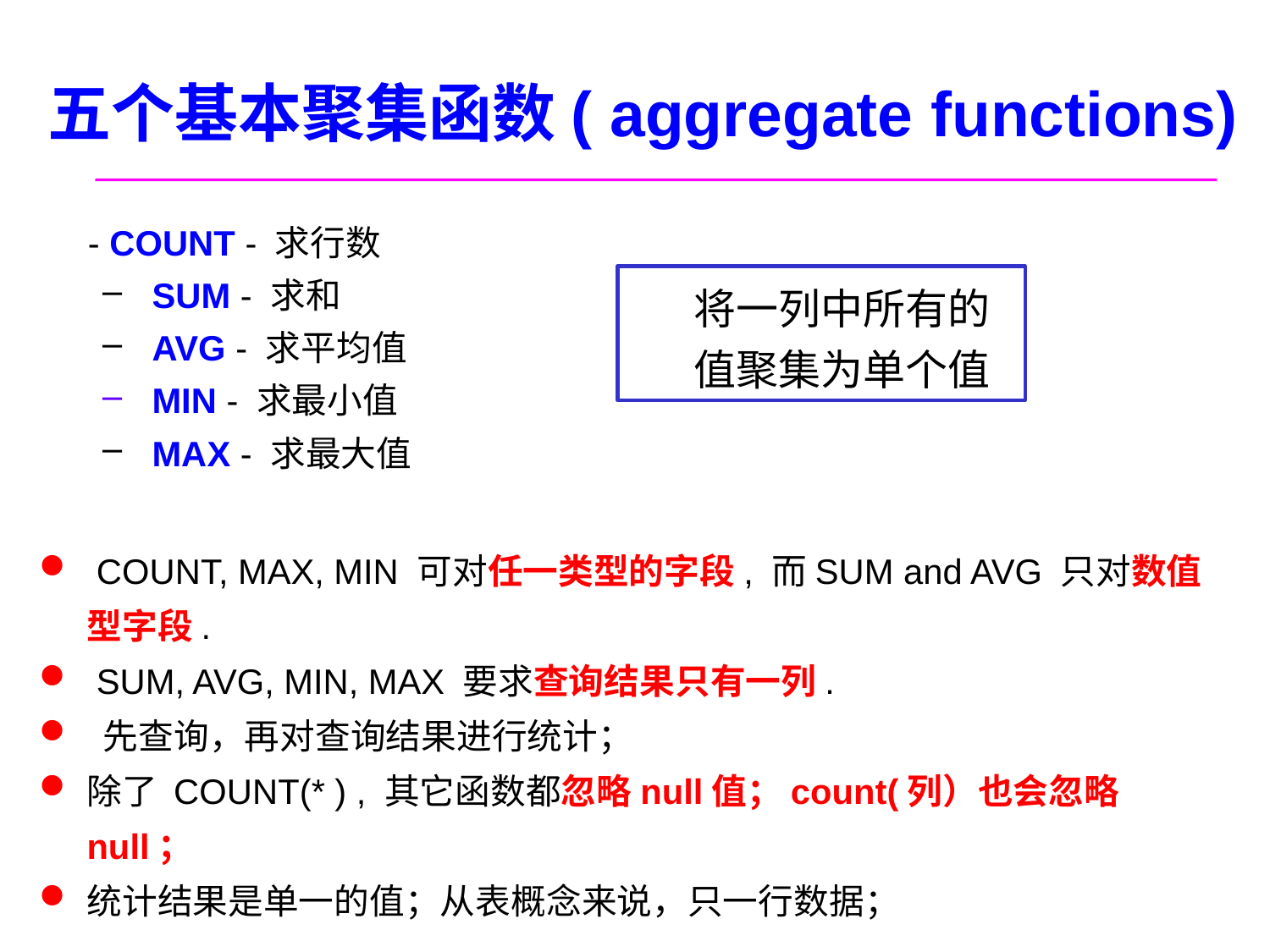

# 五个基本聚集函数( aggregate functions)
     - COUNT - 求行数
 SUM - 求和
 AVG - 求平均值
 MIN - 求最小值
 MAX - 求最大值

 COUNT, MAX, MIN 可对任一类型的字段, 而SUM and AVG 只对数值型字段.
 SUM, AVG, MIN, MAX 要求查询结果只有一列.
 先查询，再对查询结果进行统计；
除了 COUNT(* ) , 其它函数都忽略null值；count(列）也会忽略null；
统计结果是单一的值；从表概念来说，只一行数据；
将一列中所有的值聚集为单个值